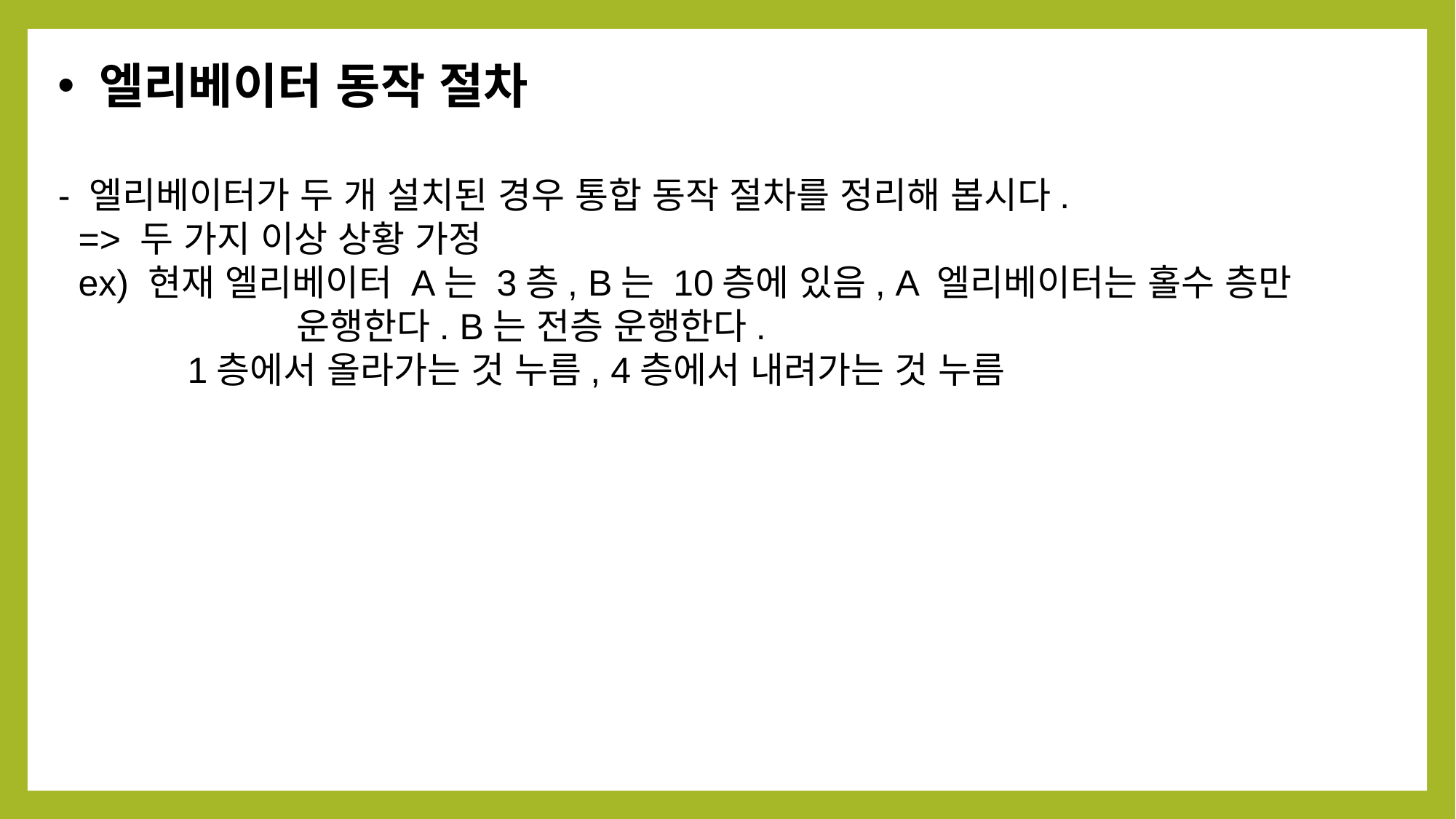

엘리베이터 동작 절차

- 엘리베이터가 두 개 설치된 경우 통합 동작 절차를 정리해 봅시다.
  => 두 가지 이상 상황 가정
  ex) 현재 엘리베이터 A는 3층, B는 10층에 있음, A 엘리베이터는 홀수 층만 	 	  	  운행한다. B는 전층 운행한다.
	  1층에서 올라가는 것 누름, 4층에서 내려가는 것 누름